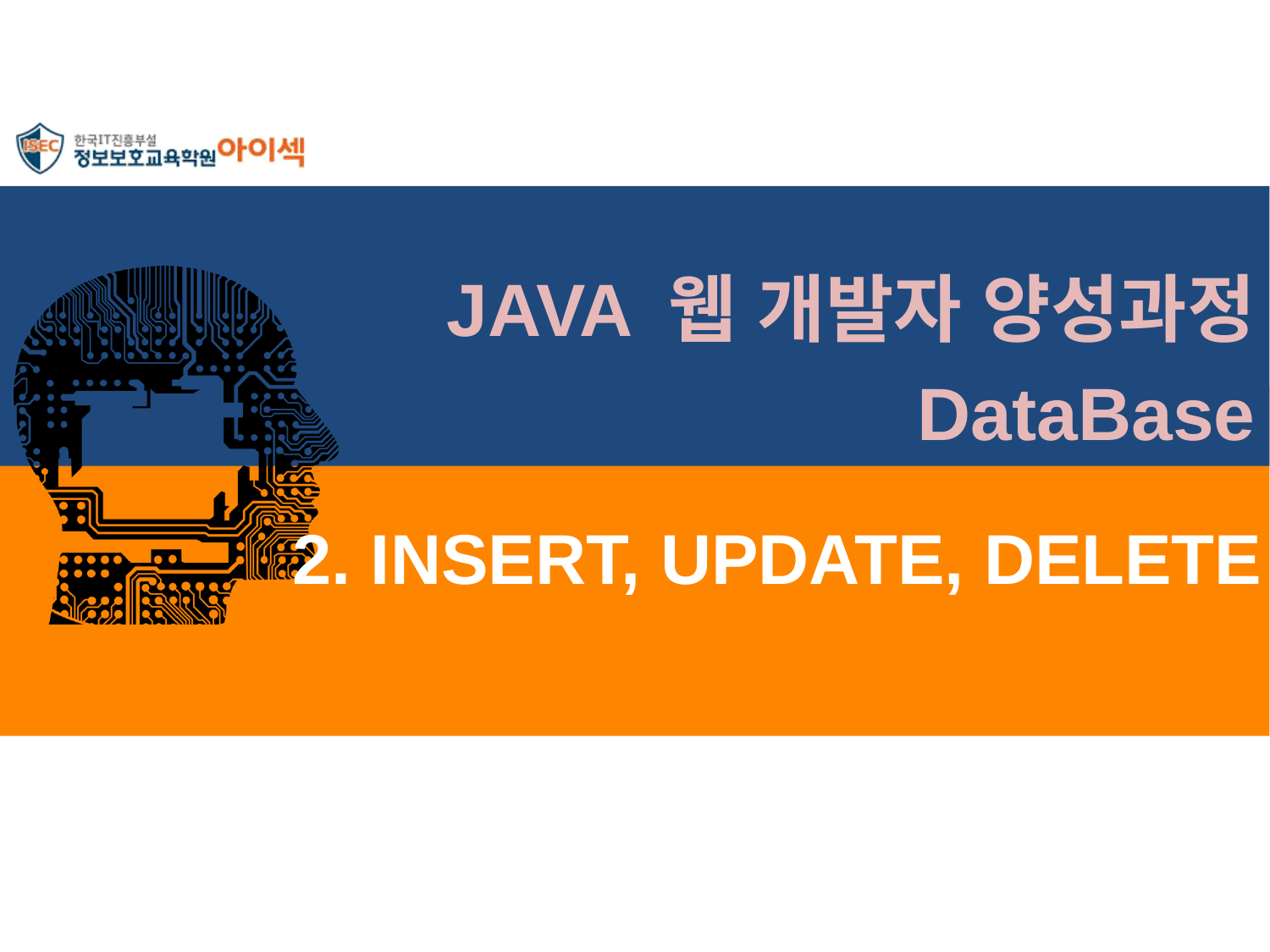

JAVA 웹 개발자 양성과정
DataBase
# 2. INSERT, UPDATE, DELETE